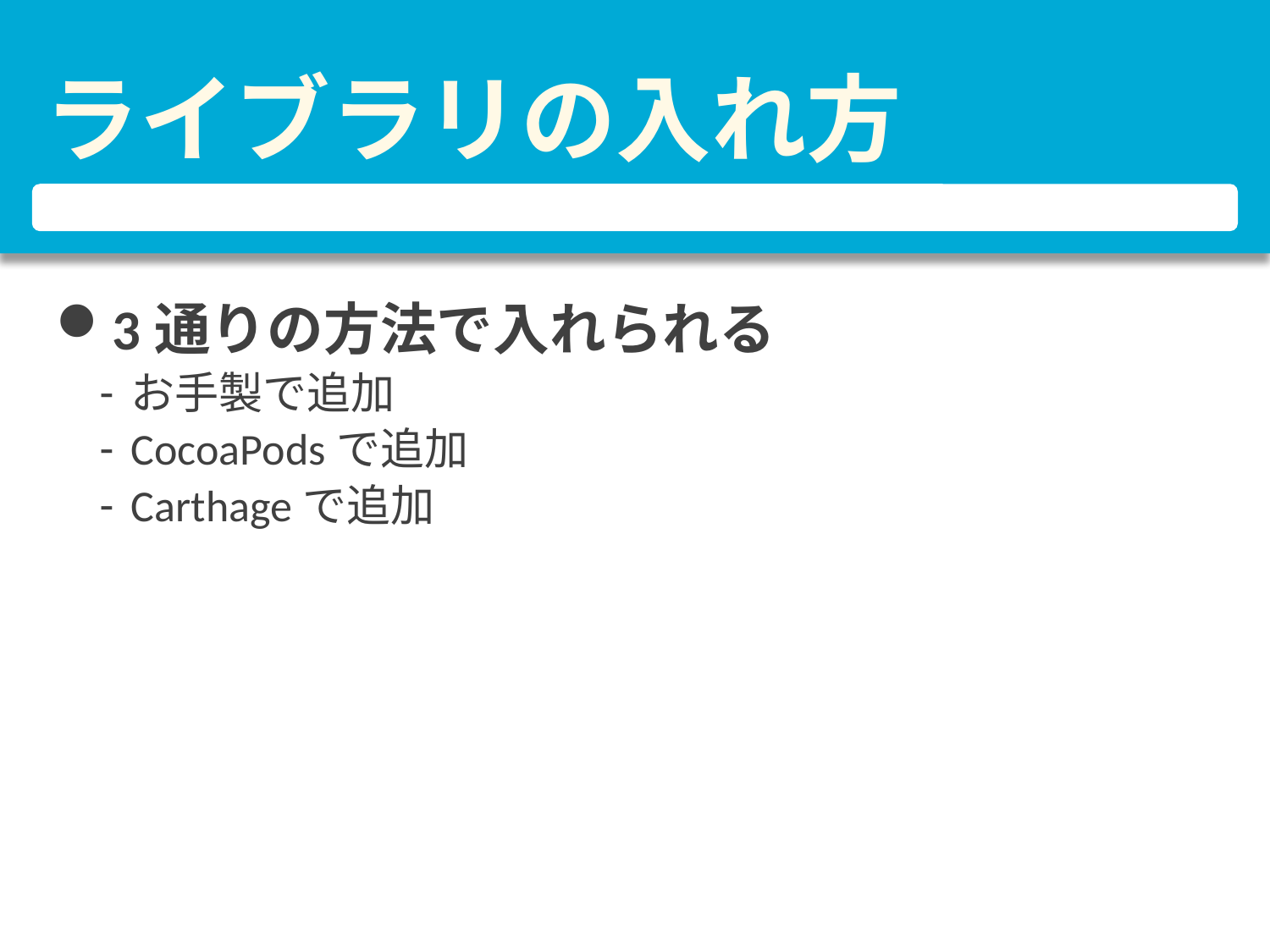

# ライブラリの入れ方
3通りの方法で入れられる
お手製で追加
CocoaPodsで追加
Carthageで追加